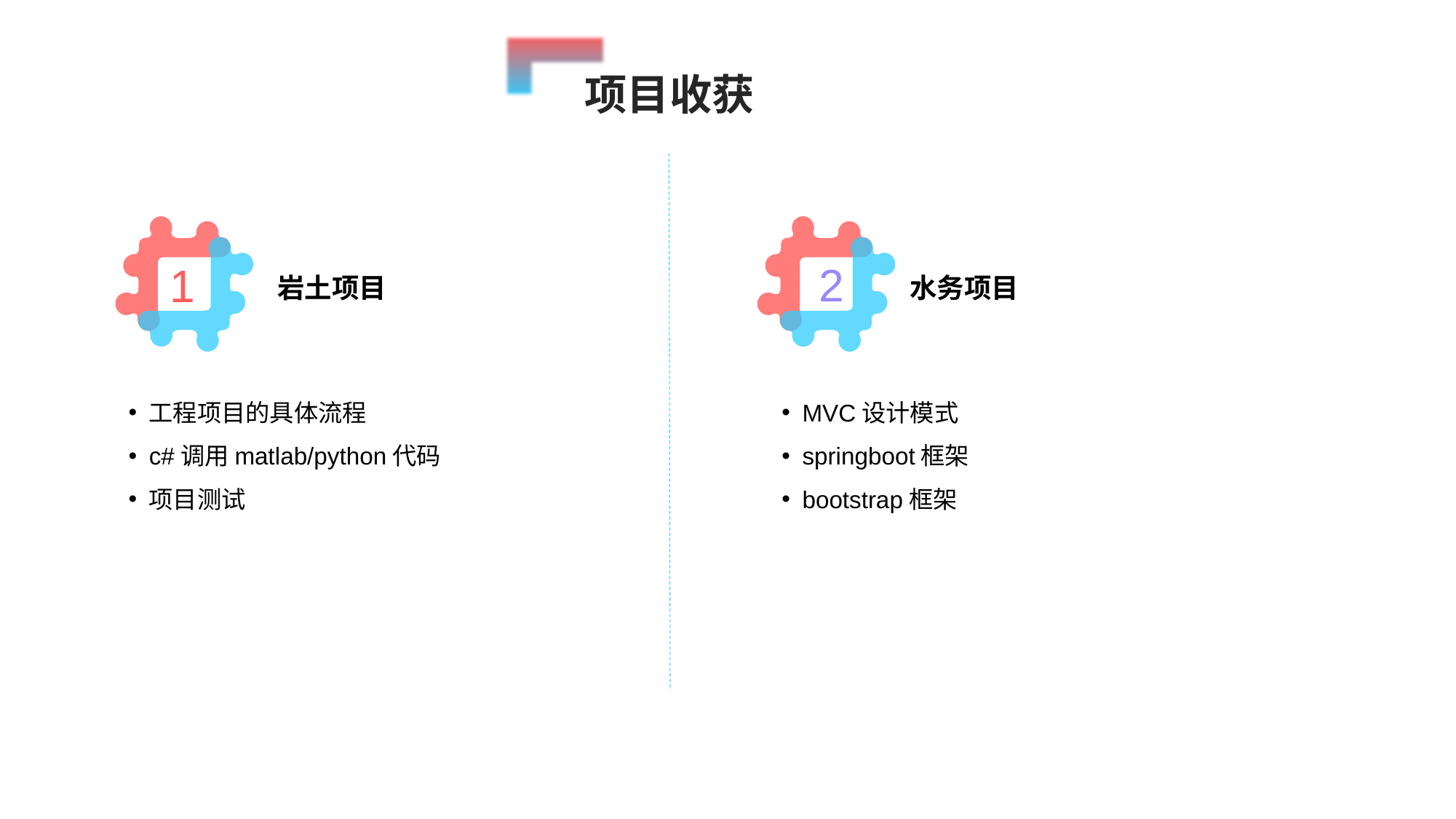

项目收获

2
1
岩土项目
水务项目
工程项目的具体流程
c#调用matlab/python代码
项目测试
MVC设计模式
springboot框架
bootstrap框架
04
03